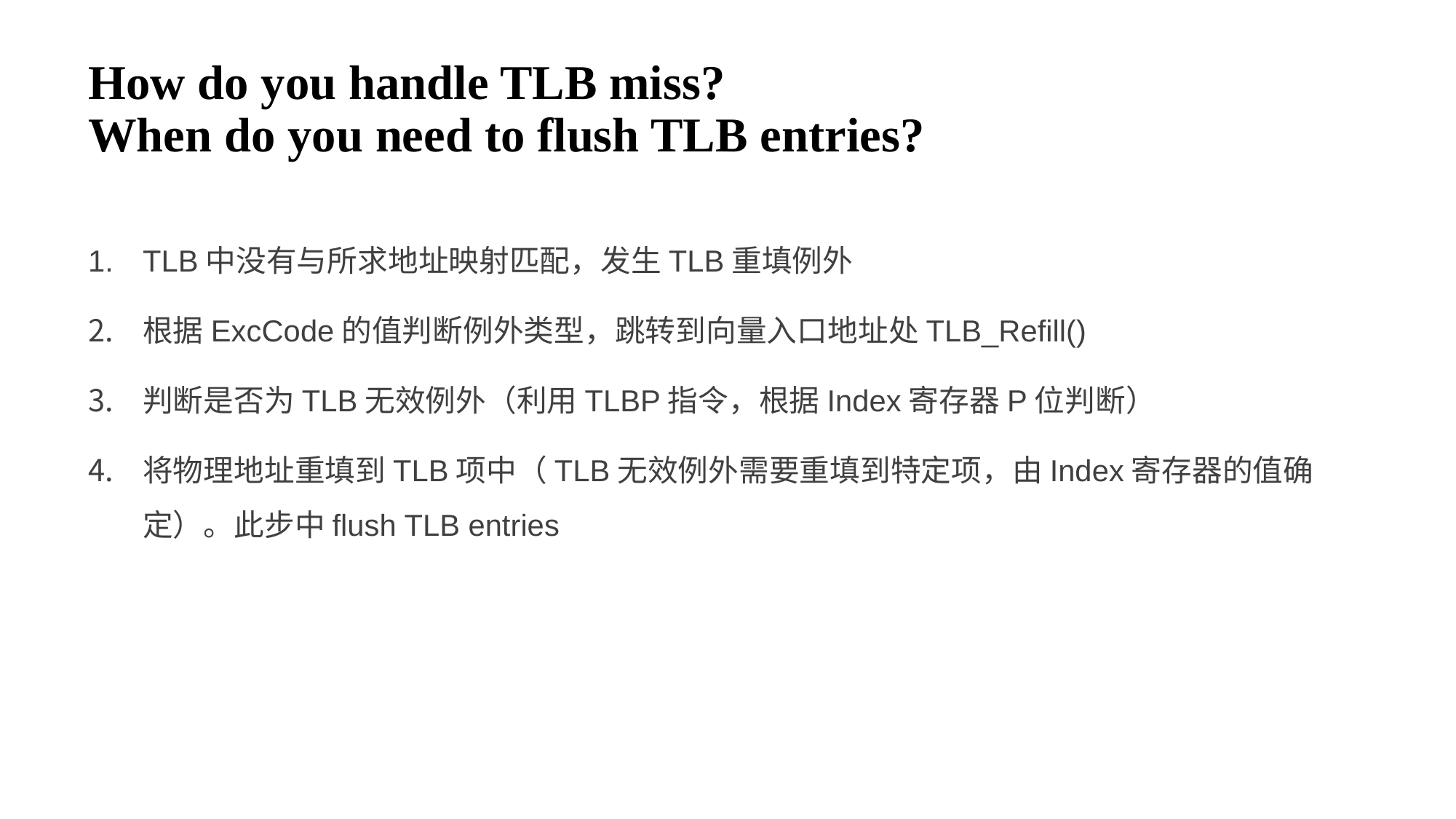

# How do you handle TLB miss? When do you need to flush TLB entries?
TLB中没有与所求地址映射匹配，发生TLB重填例外
根据ExcCode的值判断例外类型，跳转到向量入口地址处TLB_Refill()
判断是否为TLB无效例外（利用TLBP指令，根据Index寄存器P位判断）
将物理地址重填到TLB项中（TLB无效例外需要重填到特定项，由Index寄存器的值确定）。此步中flush TLB entries